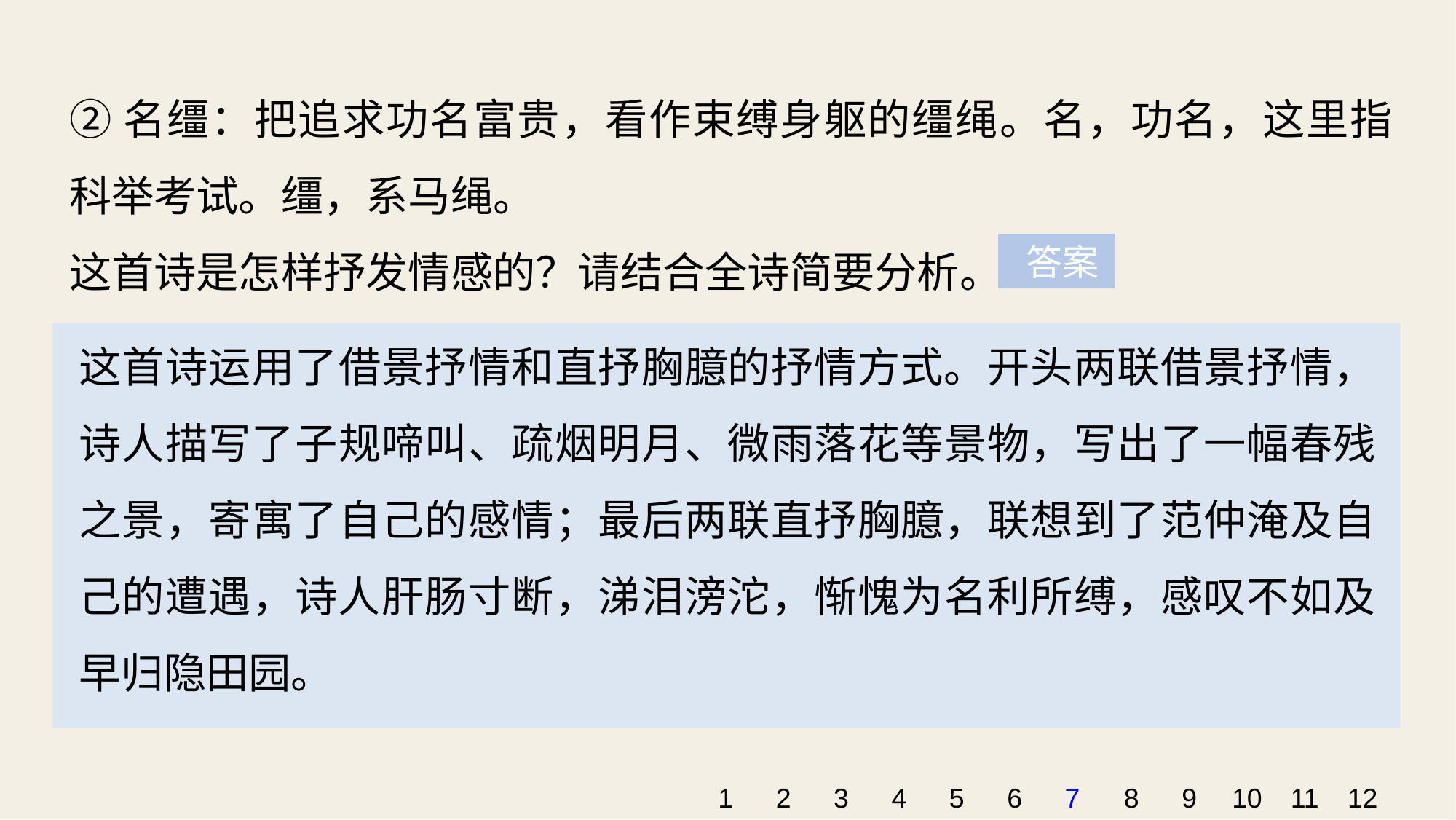

②名缰：把追求功名富贵，看作束缚身躯的缰绳。名，功名，这里指科举考试。缰，系马绳。
这首诗是怎样抒发情感的？请结合全诗简要分析。
 答案
这首诗运用了借景抒情和直抒胸臆的抒情方式。开头两联借景抒情，诗人描写了子规啼叫、疏烟明月、微雨落花等景物，写出了一幅春残之景，寄寓了自己的感情；最后两联直抒胸臆，联想到了范仲淹及自己的遭遇，诗人肝肠寸断，涕泪滂沱，惭愧为名利所缚，感叹不如及早归隐田园。

1
2
3
4
5
6
7
8
9
10
11
12